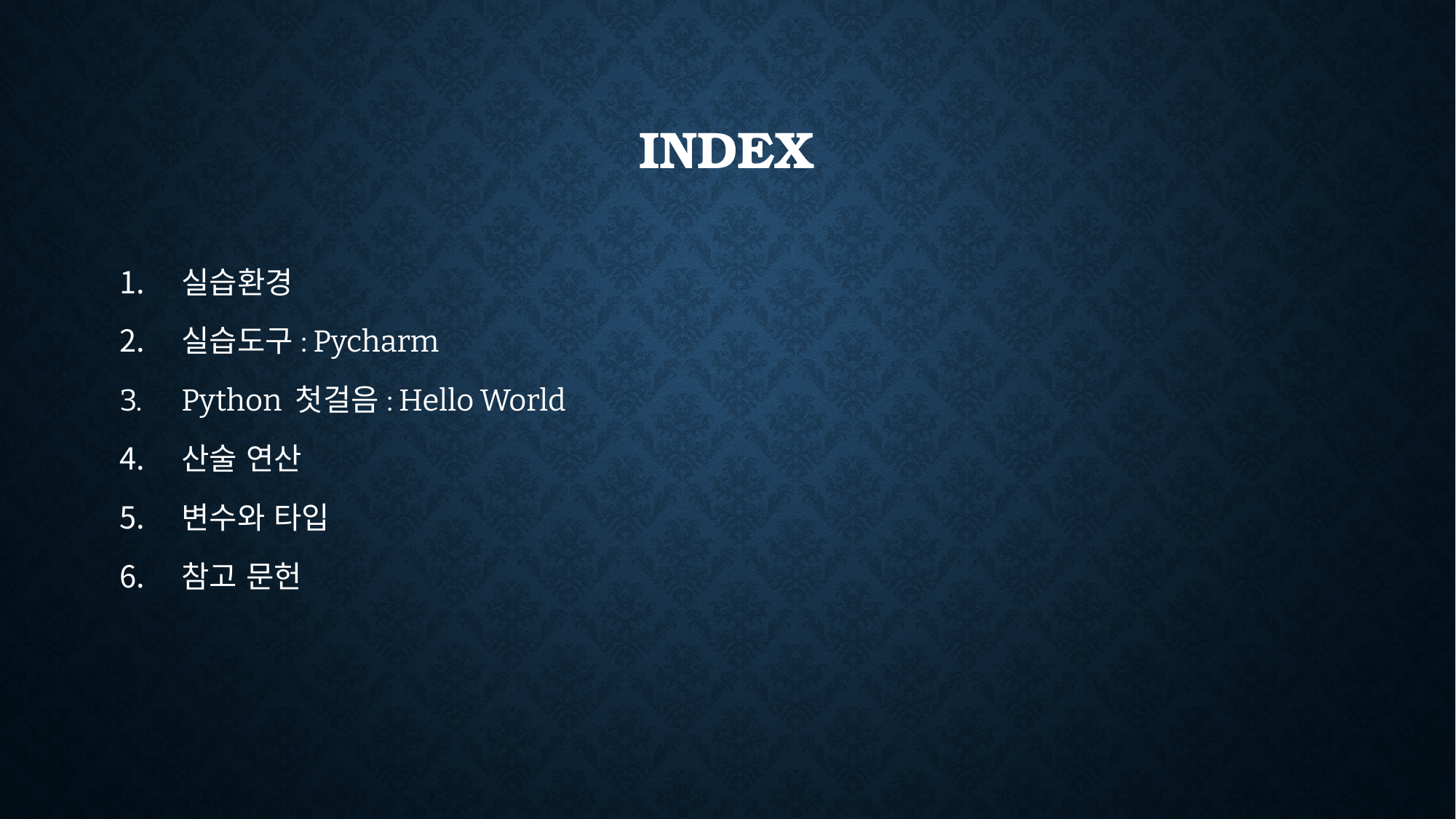

# Index
실습환경
실습도구: Pycharm
Python 첫걸음: Hello World
산술 연산
변수와 타입
참고 문헌